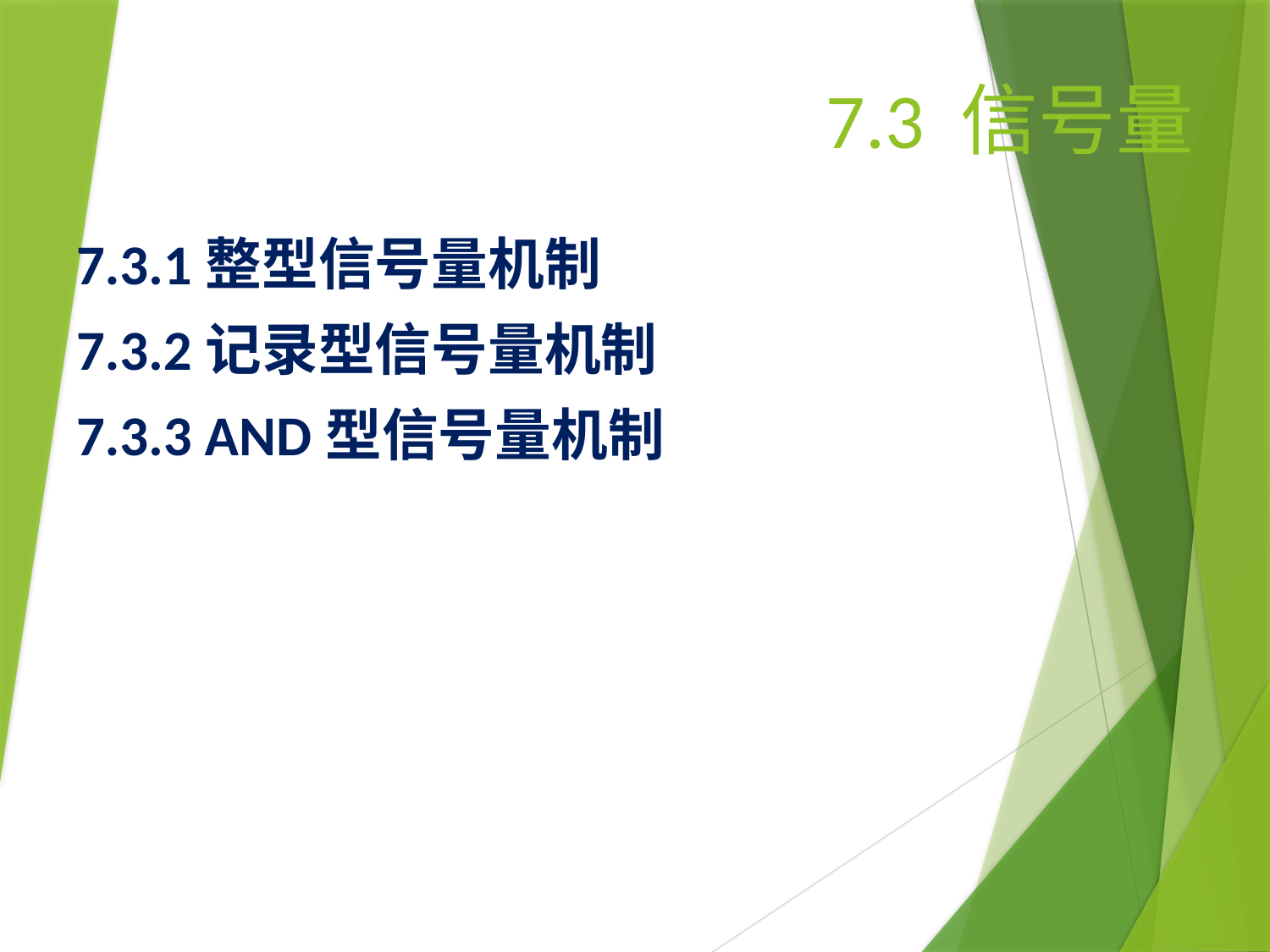

# 7.3 信号量
7.3.1整型信号量机制
7.3.2记录型信号量机制
7.3.3 AND型信号量机制